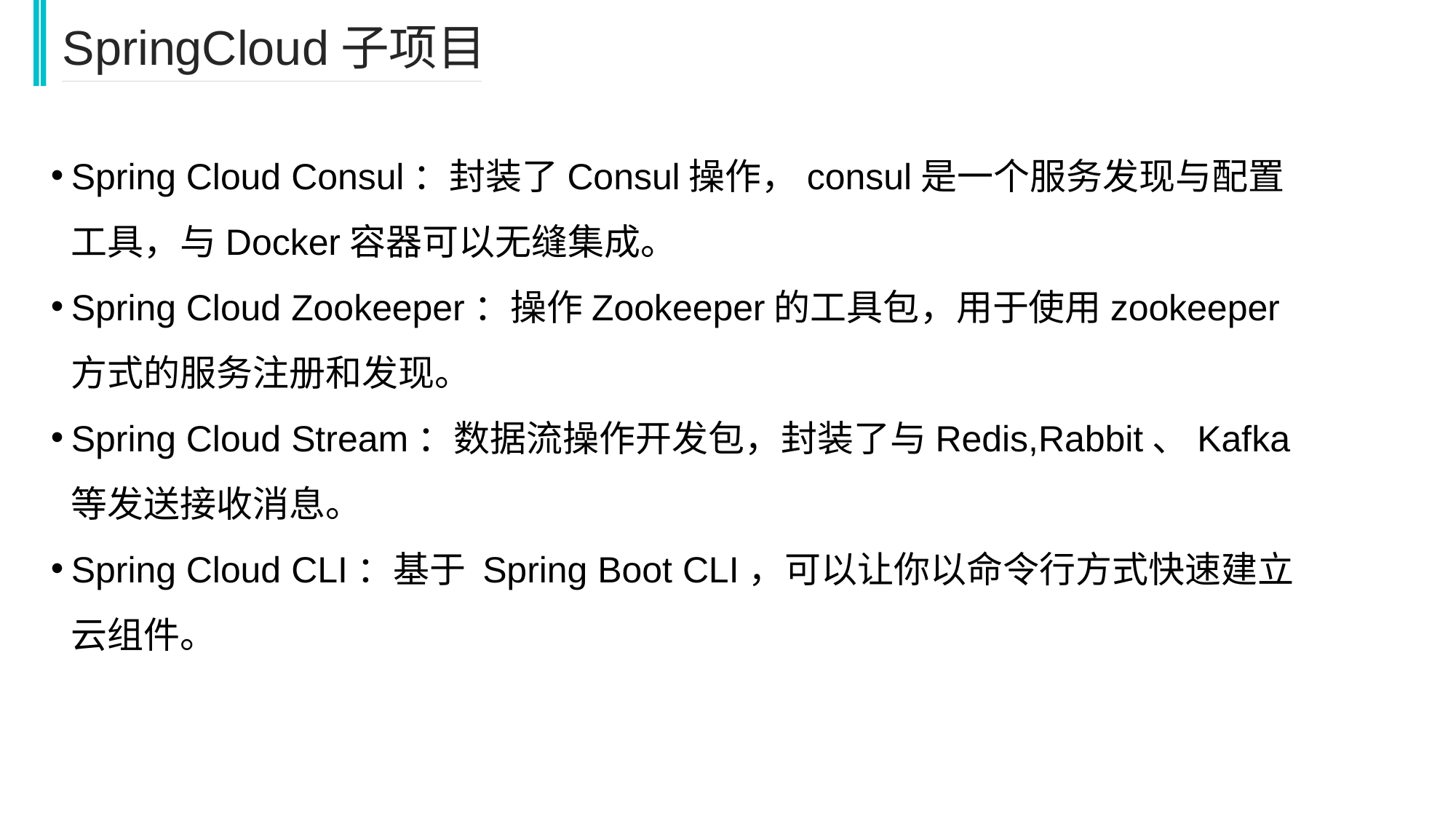

SpringCloud子项目

Spring Cloud Consul：封装了Consul操作，consul是一个服务发现与配置工具，与Docker容器可以无缝集成。
Spring Cloud Zookeeper：操作Zookeeper的工具包，用于使用zookeeper方式的服务注册和发现。
Spring Cloud Stream：数据流操作开发包，封装了与Redis,Rabbit、Kafka等发送接收消息。
Spring Cloud CLI：基于 Spring Boot CLI，可以让你以命令行方式快速建立云组件。